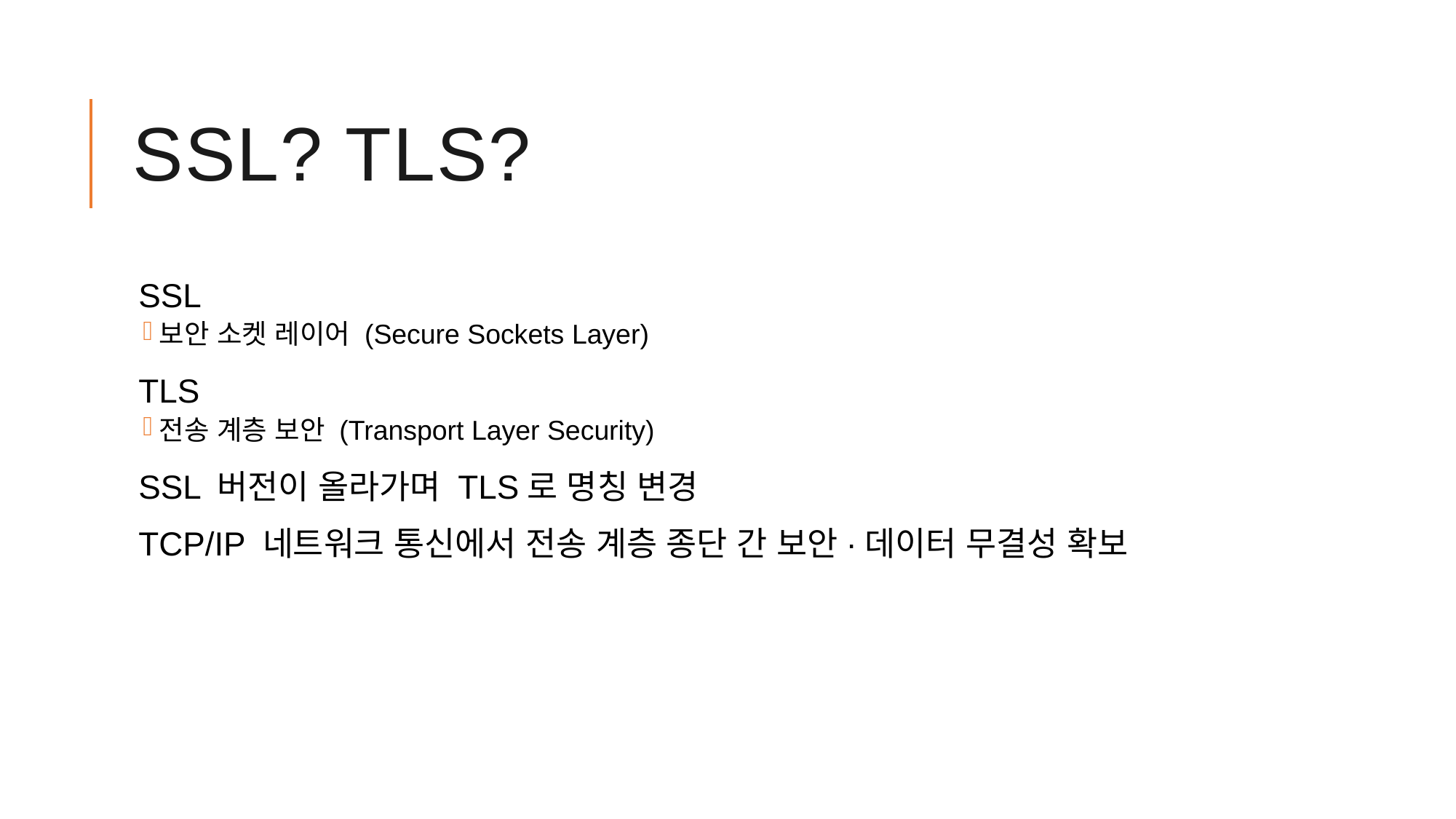

# SSL? TLS?
SSL
보안 소켓 레이어 (Secure Sockets Layer)
TLS
전송 계층 보안 (Transport Layer Security)
SSL 버전이 올라가며 TLS로 명칭 변경
TCP/IP 네트워크 통신에서 전송 계층 종단 간 보안·데이터 무결성 확보